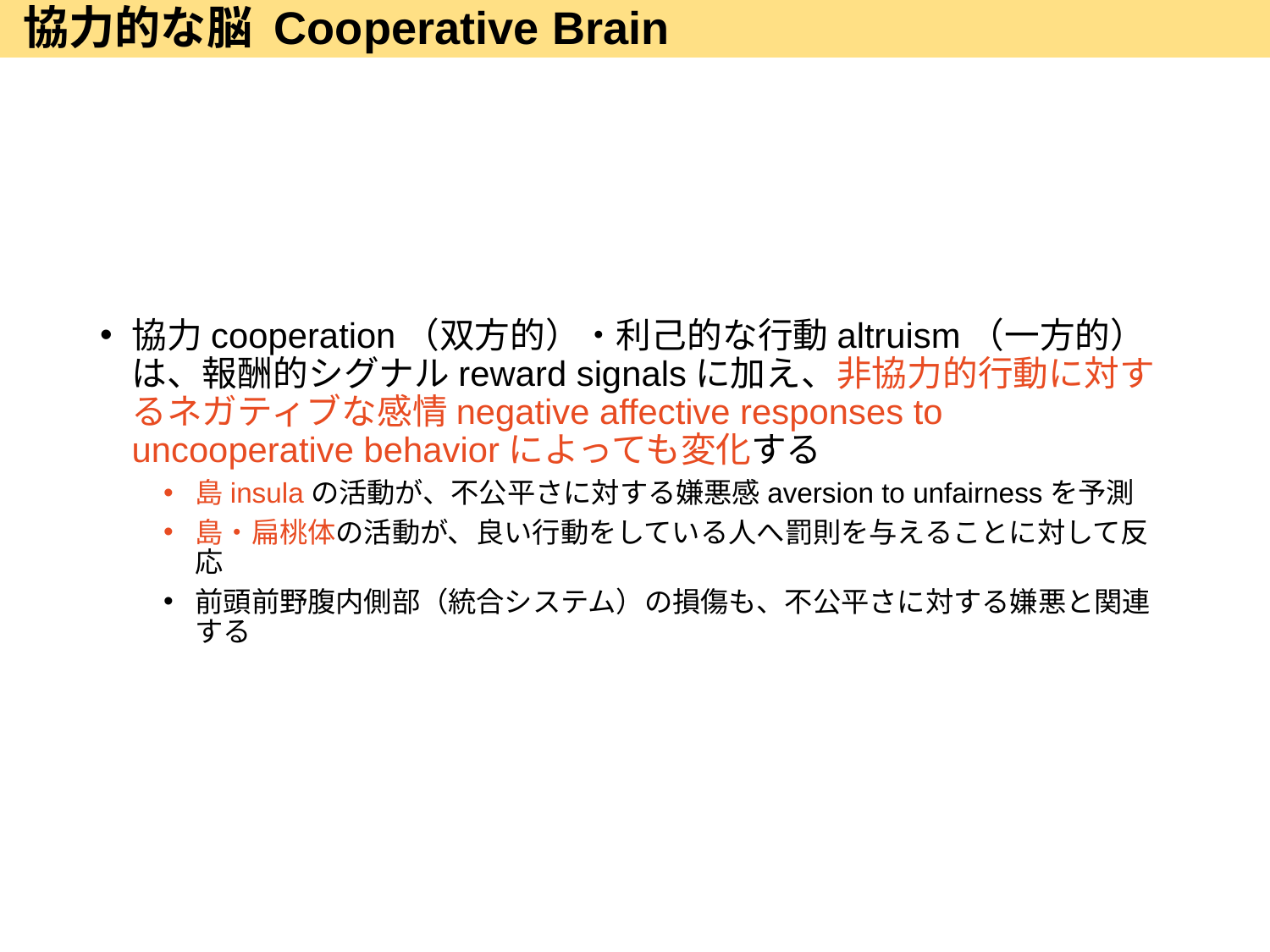

# 協力的な脳 Cooperative Brain
協力cooperation（双方的）・利己的な行動altruism（一方的）は、報酬的シグナルreward signalsに加え、非協力的行動に対するネガティブな感情negative affective responses to uncooperative behaviorによっても変化する
島insulaの活動が、不公平さに対する嫌悪感aversion to unfairnessを予測
島・扁桃体の活動が、良い行動をしている人へ罰則を与えることに対して反応
前頭前野腹内側部（統合システム）の損傷も、不公平さに対する嫌悪と関連する